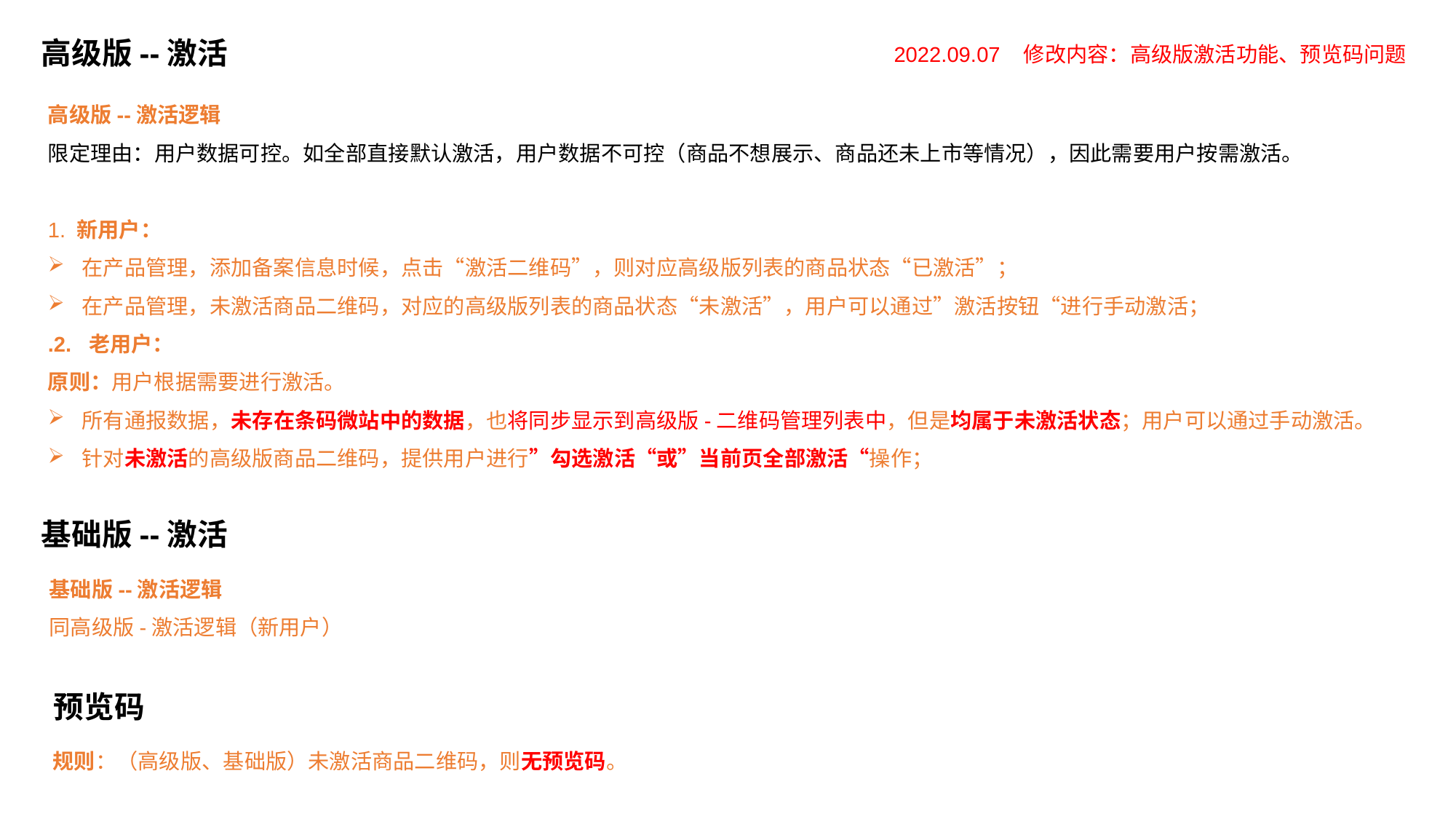

高级版--激活
2022.09.07   修改内容：高级版激活功能、预览码问题
高级版--激活逻辑
限定理由：用户数据可控。如全部直接默认激活，用户数据不可控（商品不想展示、商品还未上市等情况），因此需要用户按需激活。

1. 新用户：
在产品管理，添加备案信息时候，点击“激活二维码”，则对应高级版列表的商品状态“已激活”；
在产品管理，未激活商品二维码，对应的高级版列表的商品状态“未激活”，用户可以通过”激活按钮“进行手动激活；
.2.  老用户：
原则：用户根据需要进行激活。
所有通报数据，未存在条码微站中的数据，也将同步显示到高级版-二维码管理列表中，但是均属于未激活状态；用户可以通过手动激活。
针对未激活的高级版商品二维码，提供用户进行”勾选激活“或”当前页全部激活“操作；
基础版--激活
基础版--激活逻辑
同高级版-激活逻辑（新用户）
预览码
规则：（高级版、基础版）未激活商品二维码，则无预览码。